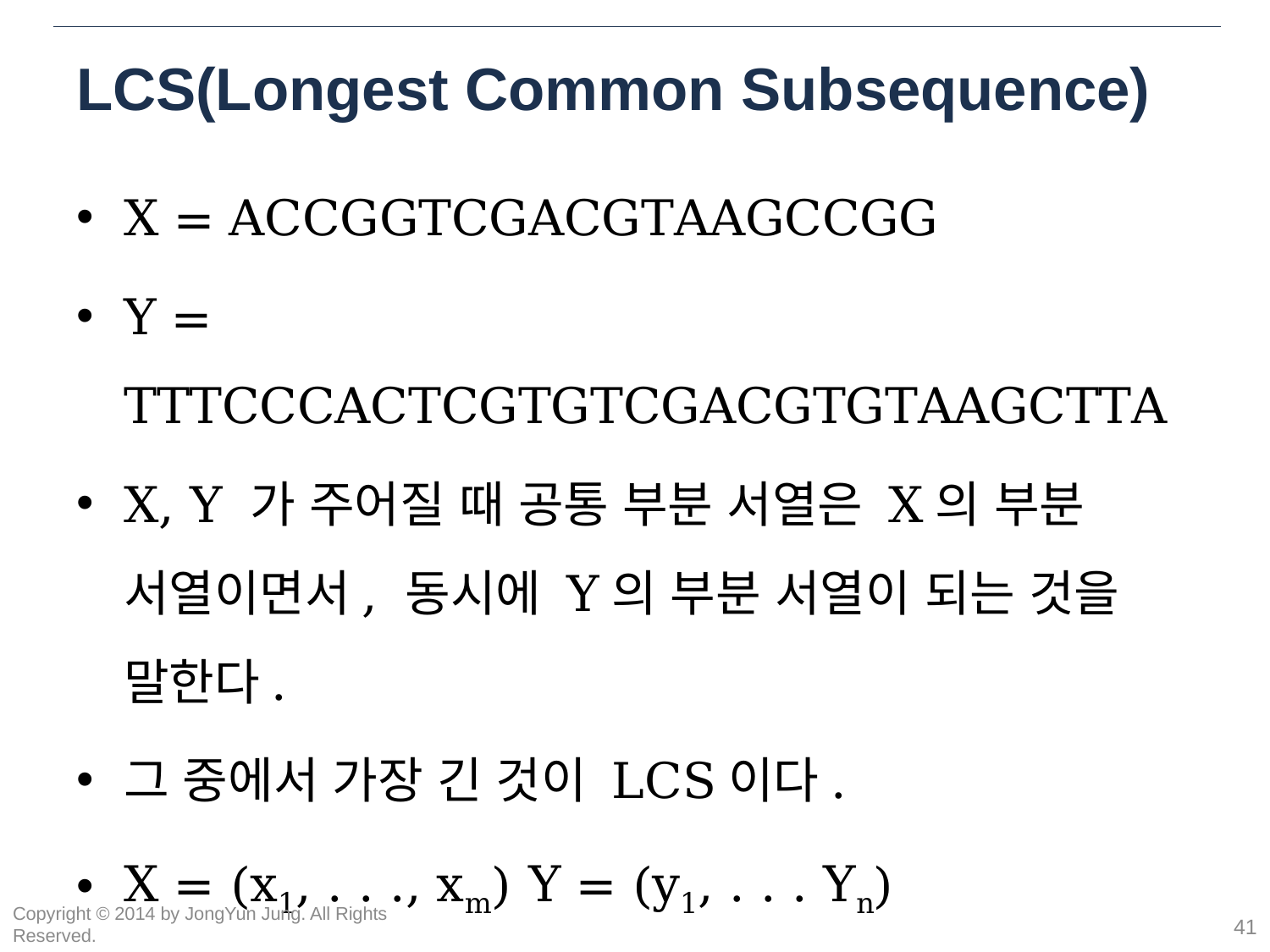

# LCS(Longest Common Subsequence)
X = ACCGGTCGACGTAAGCCGG
Y = TTTCCCACTCGTGTCGACGTGTAAGCTTA
X, Y 가 주어질 때 공통 부분 서열은 X의 부분 서열이면서, 동시에 Y의 부분 서열이 되는 것을 말한다.
그 중에서 가장 긴 것이 LCS이다.
X = (x1, . . ., xm) Y = (y1, . . . Yn)

Copyright © 2014 by JongYun Jung. All Rights Reserved.
41